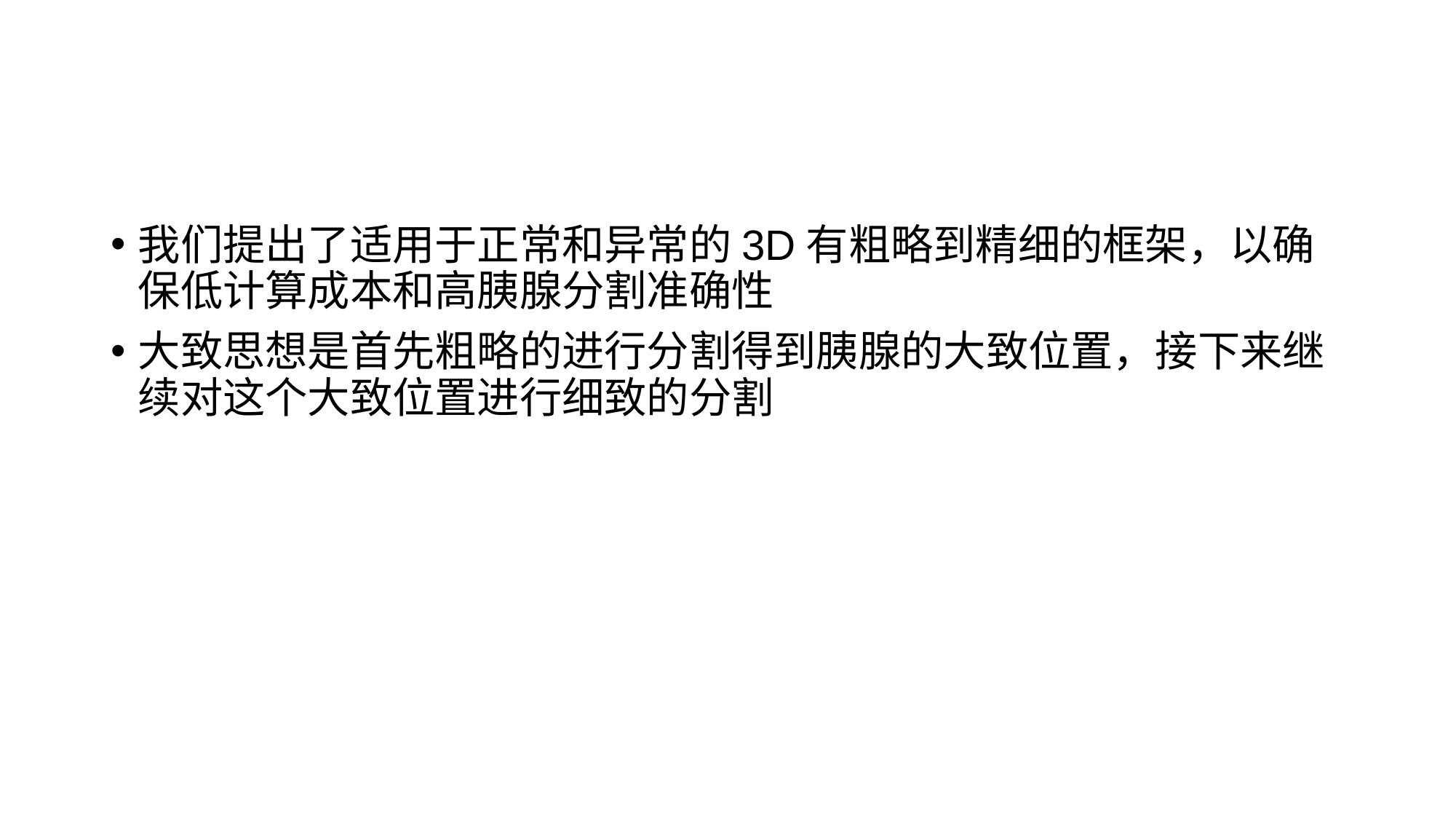

#
我们提出了适用于正常和异常的3D有粗略到精细的框架，以确保低计算成本和高胰腺分割准确性
大致思想是首先粗略的进行分割得到胰腺的大致位置，接下来继续对这个大致位置进行细致的分割